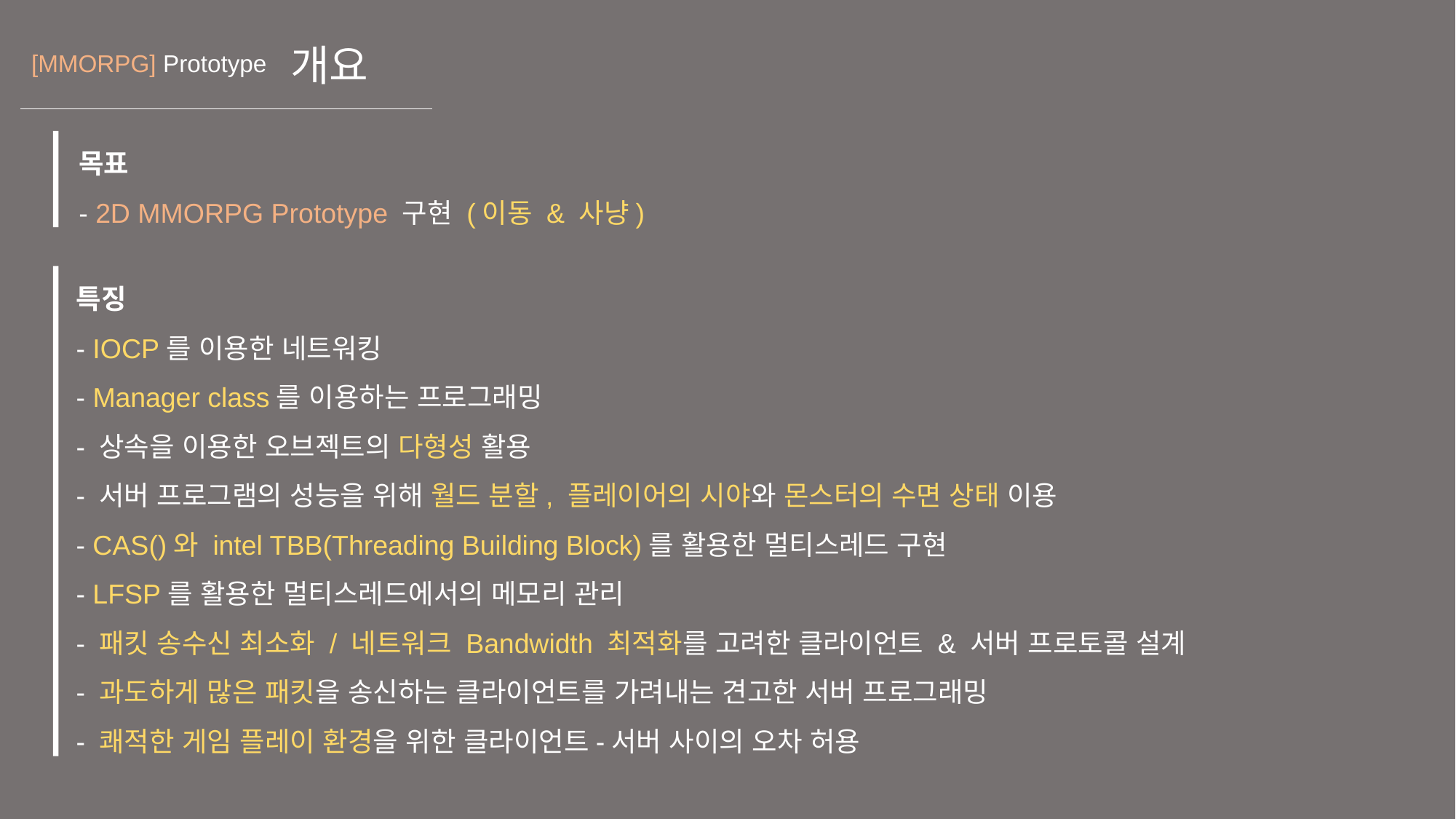

# 개요
[MMORPG] Prototype

목표
- 2D MMORPG Prototype 구현 (이동 & 사냥)
특징
- IOCP를 이용한 네트워킹
- Manager class를 이용하는 프로그래밍
- 상속을 이용한 오브젝트의 다형성 활용
- 서버 프로그램의 성능을 위해 월드 분할, 플레이어의 시야와 몬스터의 수면 상태 이용
- CAS()와 intel TBB(Threading Building Block)를 활용한 멀티스레드 구현
- LFSP를 활용한 멀티스레드에서의 메모리 관리
- 패킷 송수신 최소화 / 네트워크 Bandwidth 최적화를 고려한 클라이언트 & 서버 프로토콜 설계
- 과도하게 많은 패킷을 송신하는 클라이언트를 가려내는 견고한 서버 프로그래밍
- 쾌적한 게임 플레이 환경을 위한 클라이언트-서버 사이의 오차 허용